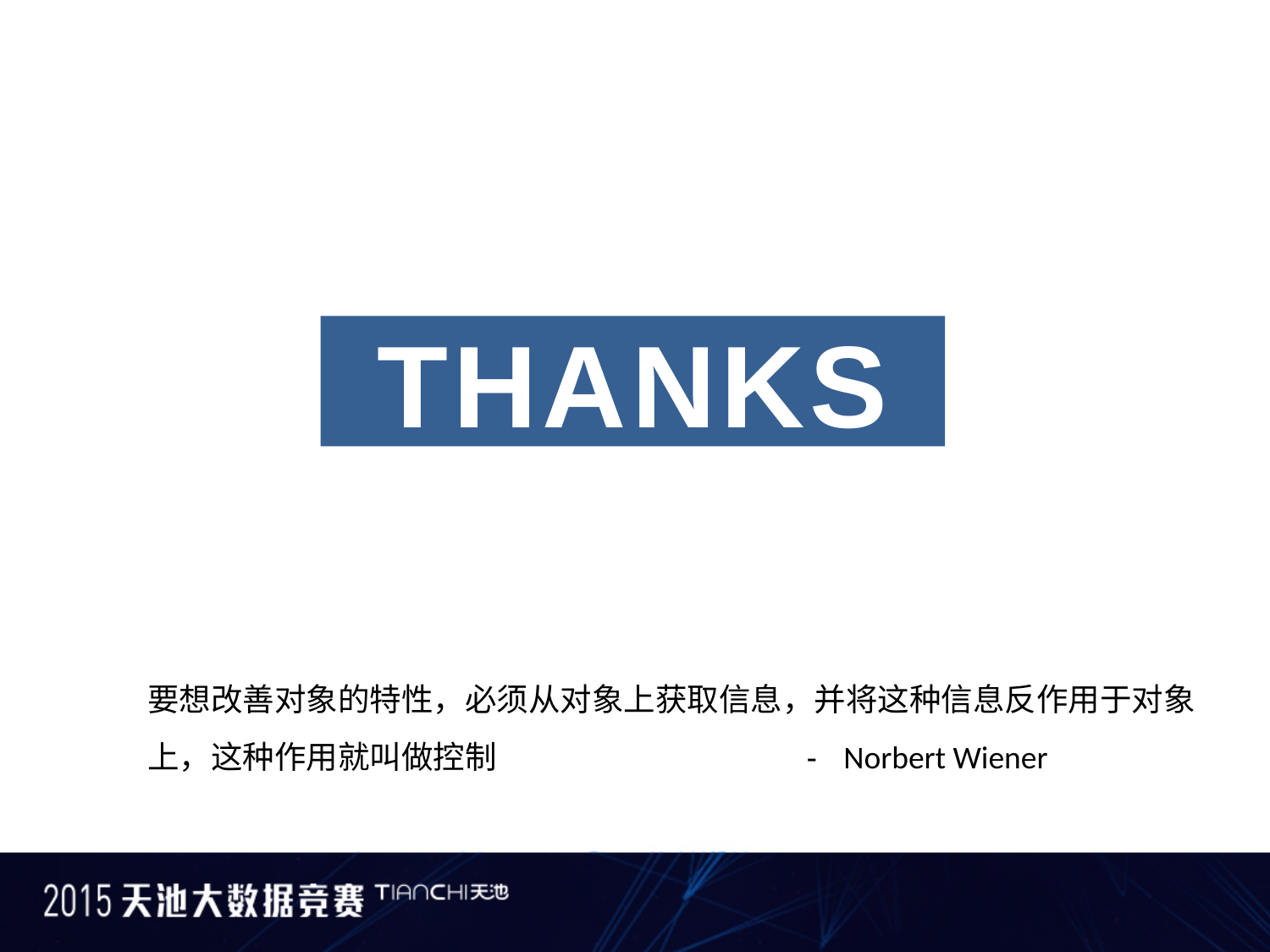

THANKS
要想改善对象的特性，必须从对象上获取信息，并将这种信息反作用于对象上，这种作用就叫做控制                                          -   Norbert Wiener